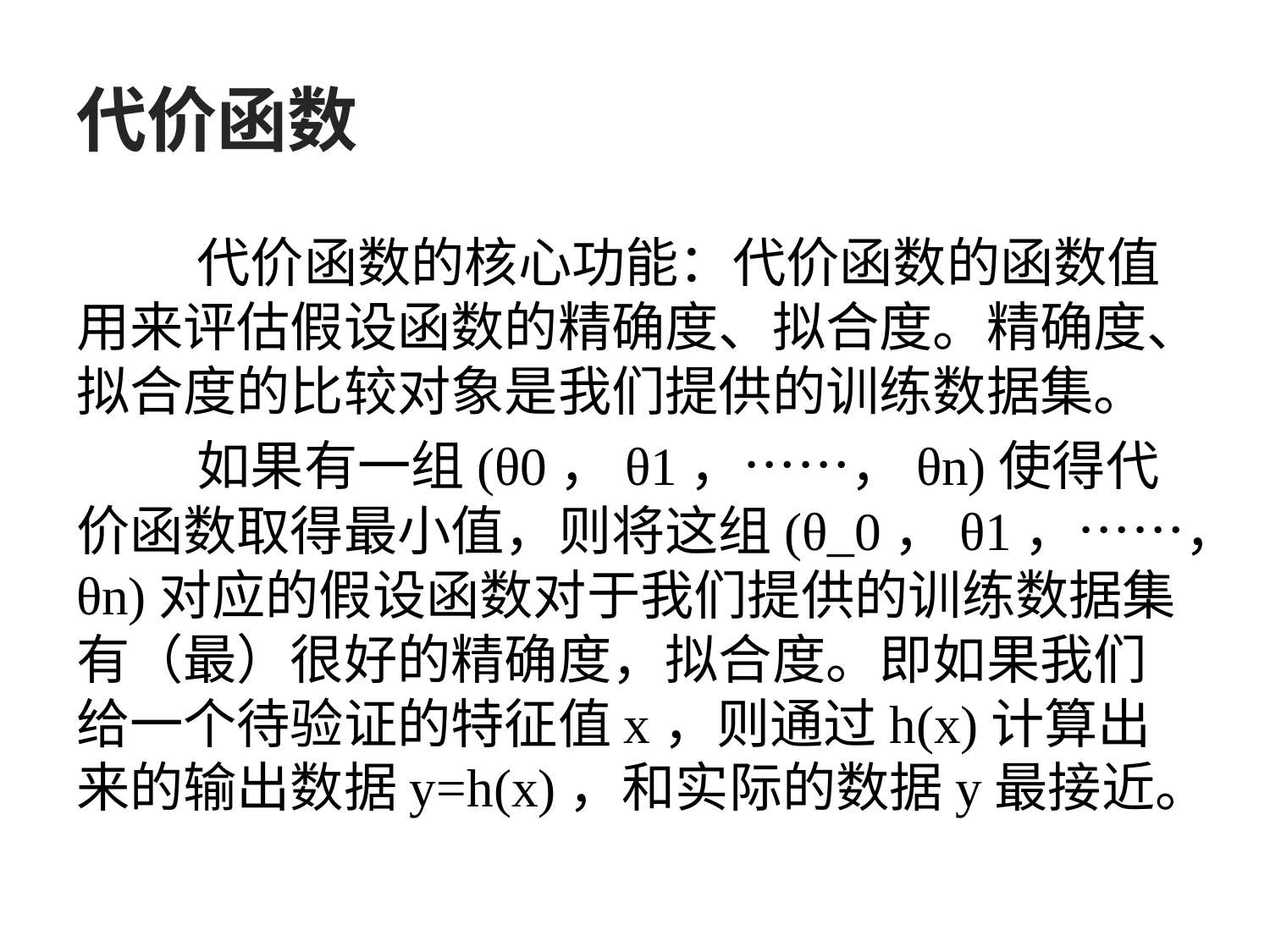

# 代价函数
         代价函数的核心功能：代价函数的函数值用来评估假设函数的精确度、拟合度。精确度、拟合度的比较对象是我们提供的训练数据集。
         如果有一组(θ0，θ1，……，θn)使得代价函数取得最小值，则将这组(θ_0，θ1，……，θn)对应的假设函数对于我们提供的训练数据集有（最）很好的精确度，拟合度。即如果我们给一个待验证的特征值x，则通过h(x)计算出来的输出数据y=h(x)，和实际的数据y最接近。